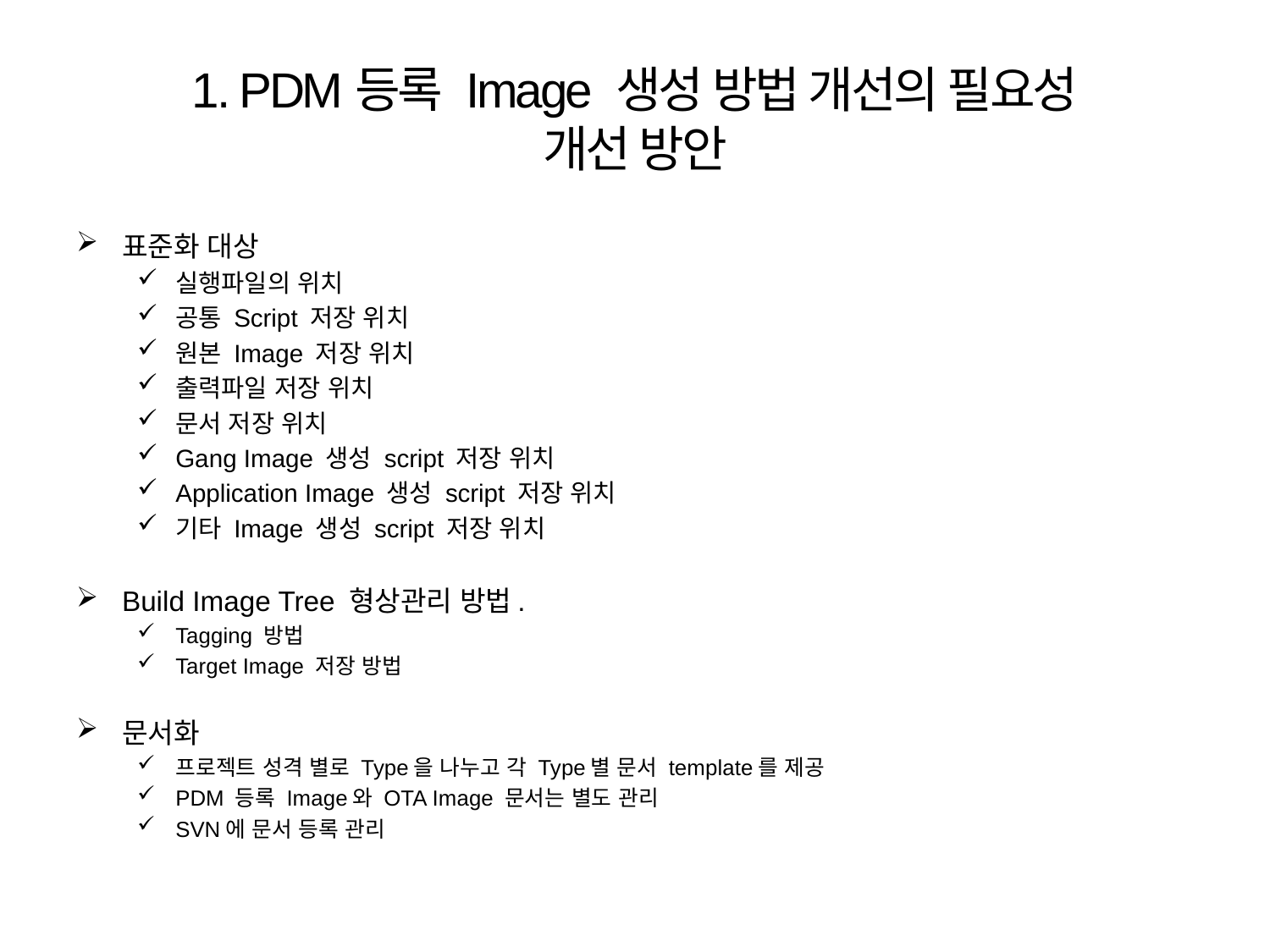

# 1. PDM등록 Image 생성 방법 개선의 필요성 개선 방안
표준화 대상
실행파일의 위치
공통 Script 저장 위치
원본 Image 저장 위치
출력파일 저장 위치
문서 저장 위치
Gang Image 생성 script 저장 위치
Application Image 생성 script 저장 위치
기타 Image 생성 script 저장 위치

Build Image Tree 형상관리 방법.
Tagging 방법
Target Image 저장 방법

문서화
프로젝트 성격 별로 Type을 나누고 각 Type별 문서 template를 제공
PDM 등록 Image와 OTA Image 문서는 별도 관리
SVN에 문서 등록 관리